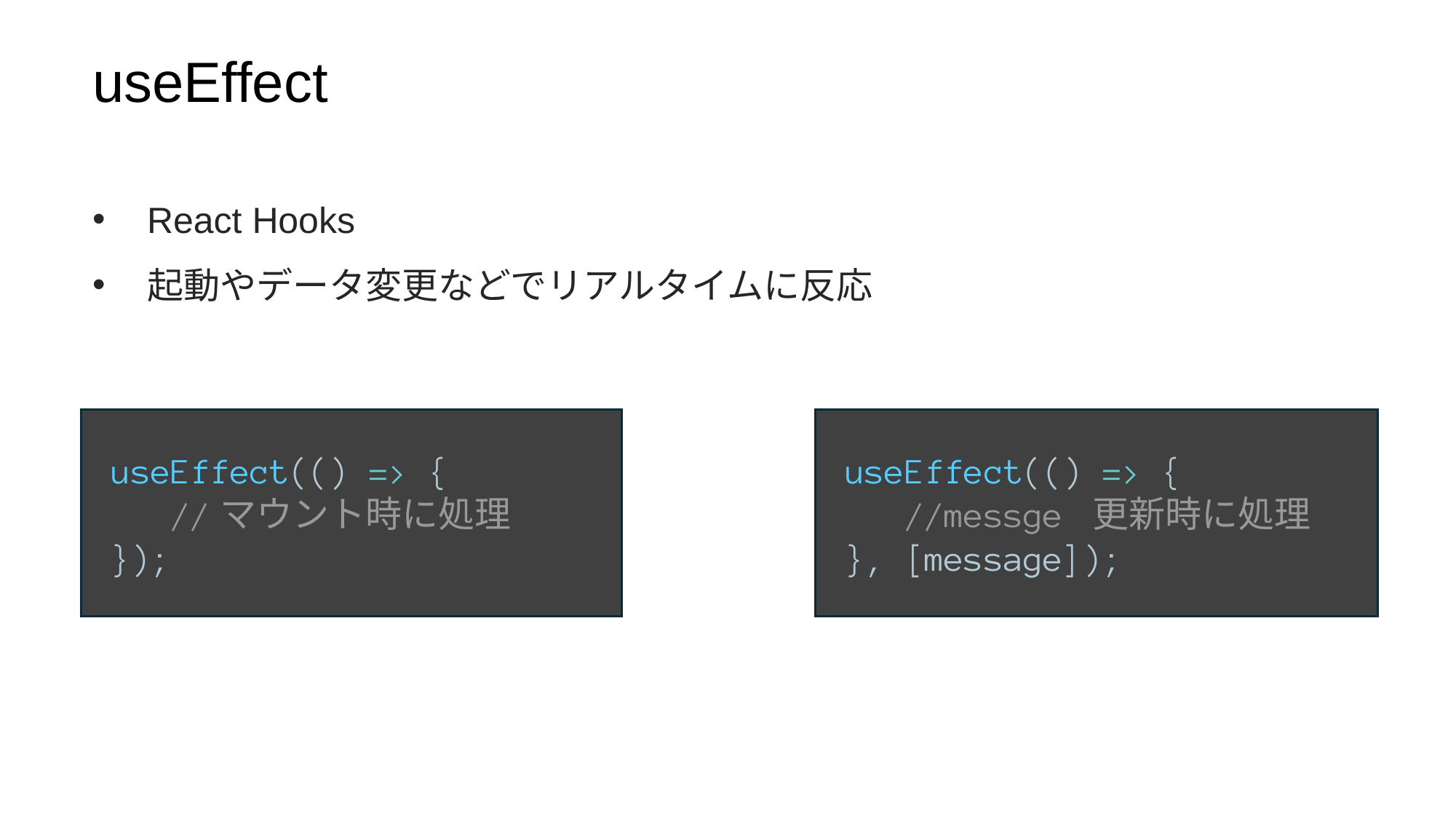

useEffect
React Hooks
起動やデータ変更などでリアルタイムに反応
 useEffect(() => {
    //マウント時に処理
 });
 useEffect(() => {
    //messge 更新時に処理
 }, [message]);